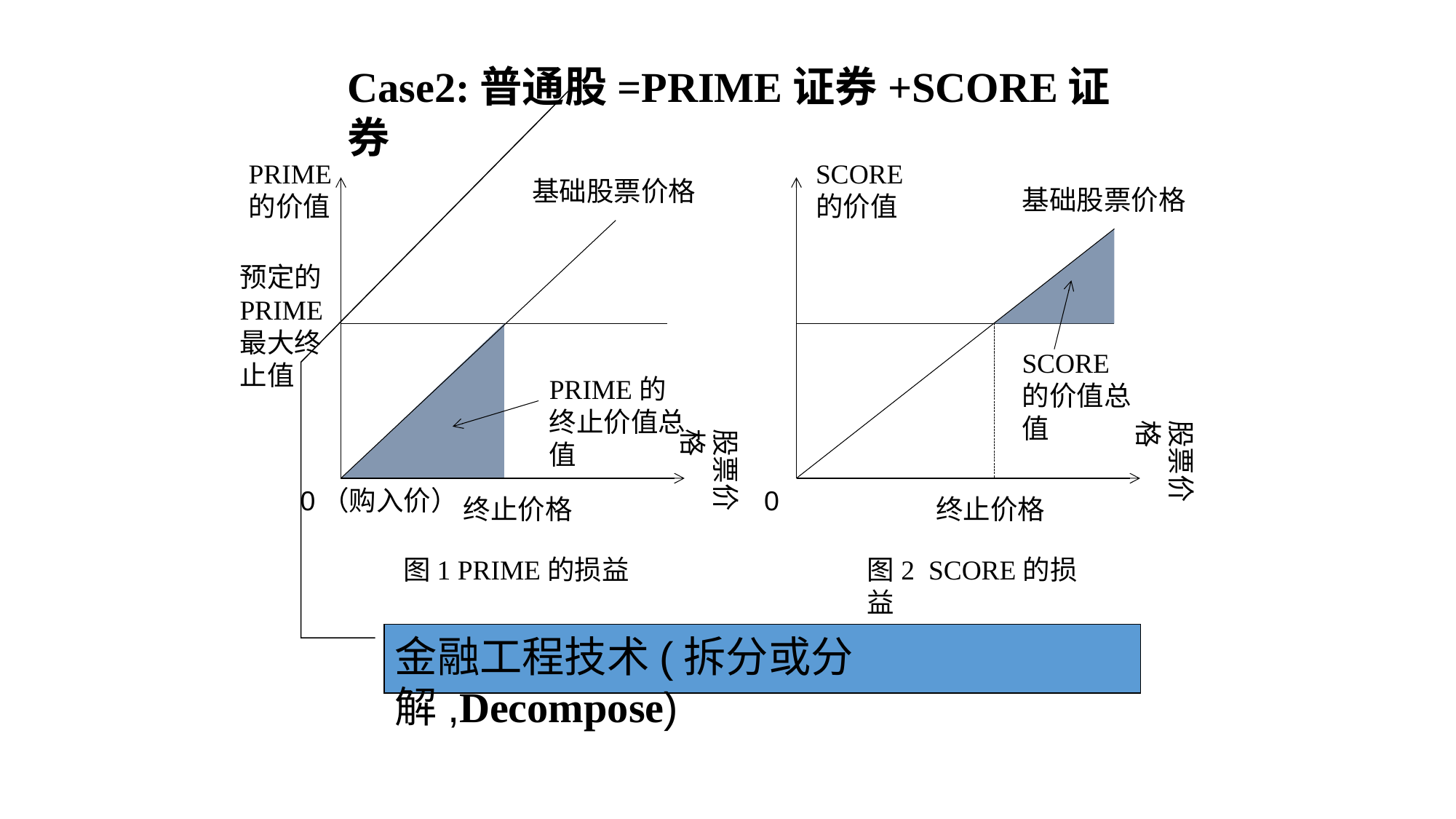

Case2:普通股=PRIME证券+SCORE证券
PRIME的价值
股票价格
0（购入价）
SCORE的价值
基础股票价格

SCORE的价值总值
股票价格
终止价格
0
基础股票价格
预定的PRIME
最大终止值

PRIME的终止价值总值
终止价格
图1 PRIME的损益
图2  SCORE的损益
金融工程技术(拆分或分解,Decompose)